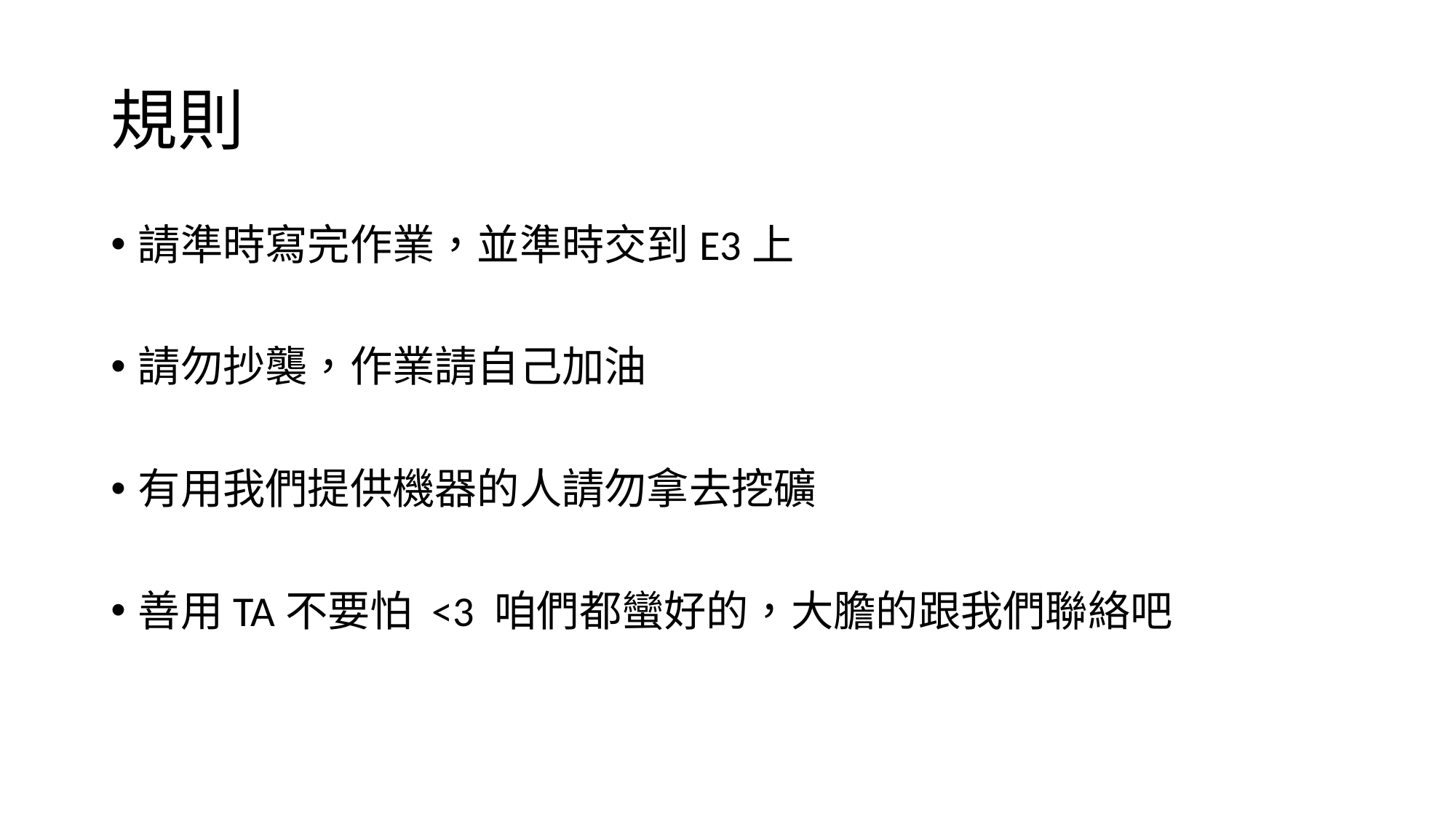

# 規則
請準時寫完作業，並準時交到E3上

請勿抄襲，作業請自己加油

有用我們提供機器的人請勿拿去挖礦

善用TA不要怕 <3 咱們都蠻好的，大膽的跟我們聯絡吧